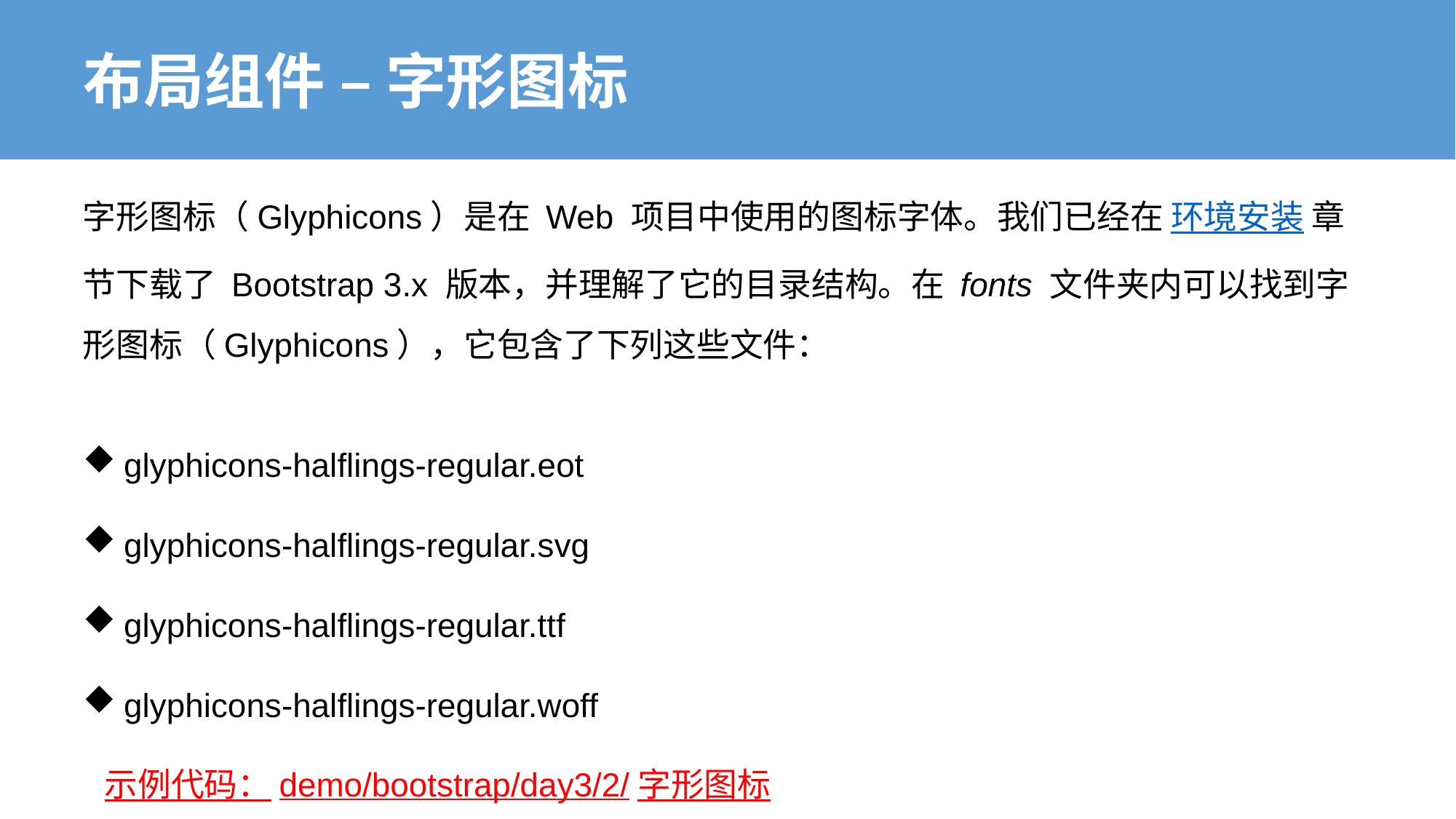

# 布局组件 – 字形图标
字形图标（Glyphicons）是在 Web 项目中使用的图标字体。我们已经在 环境安装 章节下载了 Bootstrap 3.x 版本，并理解了它的目录结构。在 fonts 文件夹内可以找到字形图标（Glyphicons），它包含了下列这些文件：

glyphicons-halflings-regular.eot
glyphicons-halflings-regular.svg
glyphicons-halflings-regular.ttf
glyphicons-halflings-regular.woff
示例代码：demo/bootstrap/day3/2/字形图标